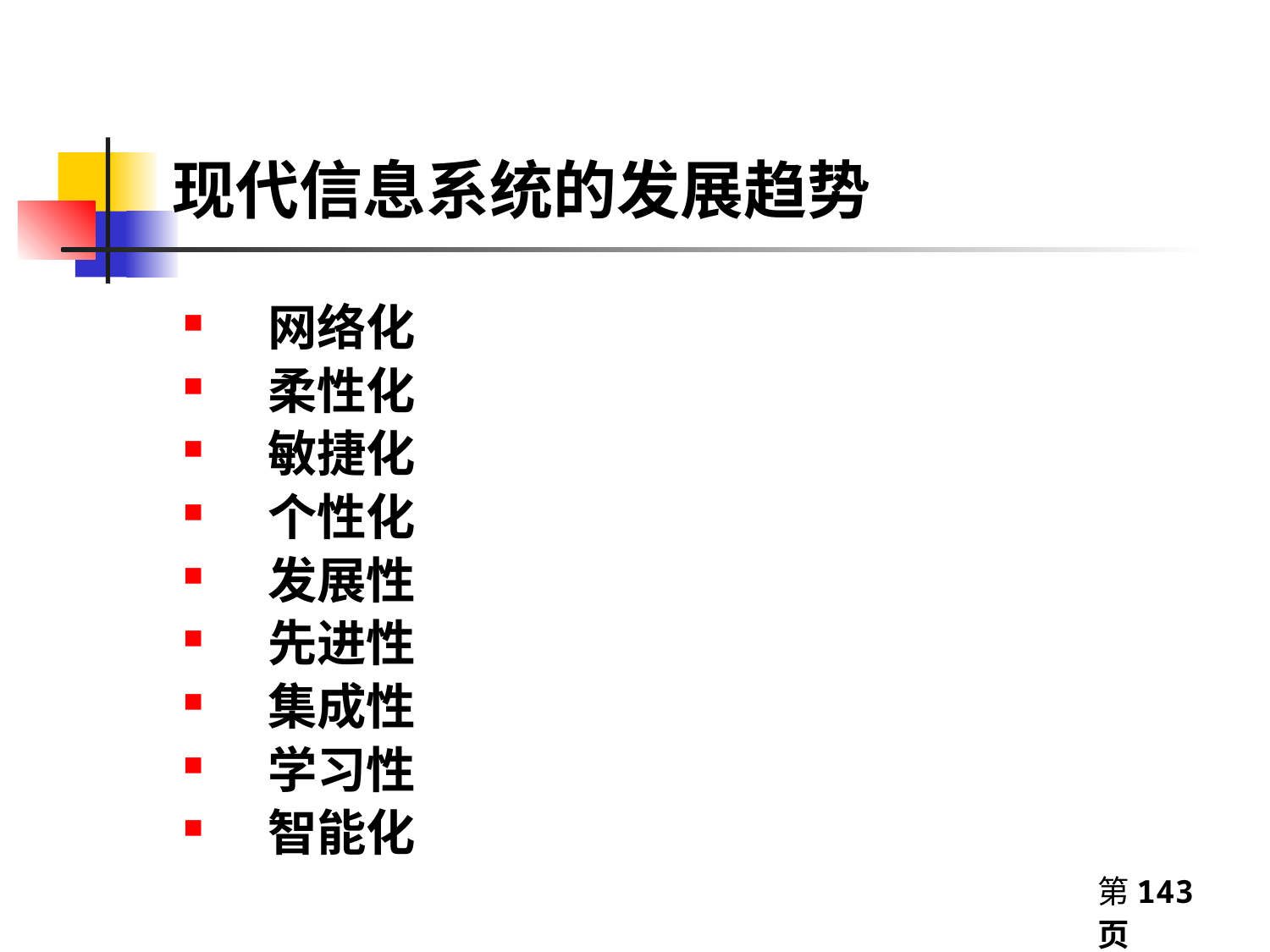

# 现代信息系统的发展趋势

网络化
柔性化
敏捷化
个性化
发展性
先进性
集成性
学习性
智能化